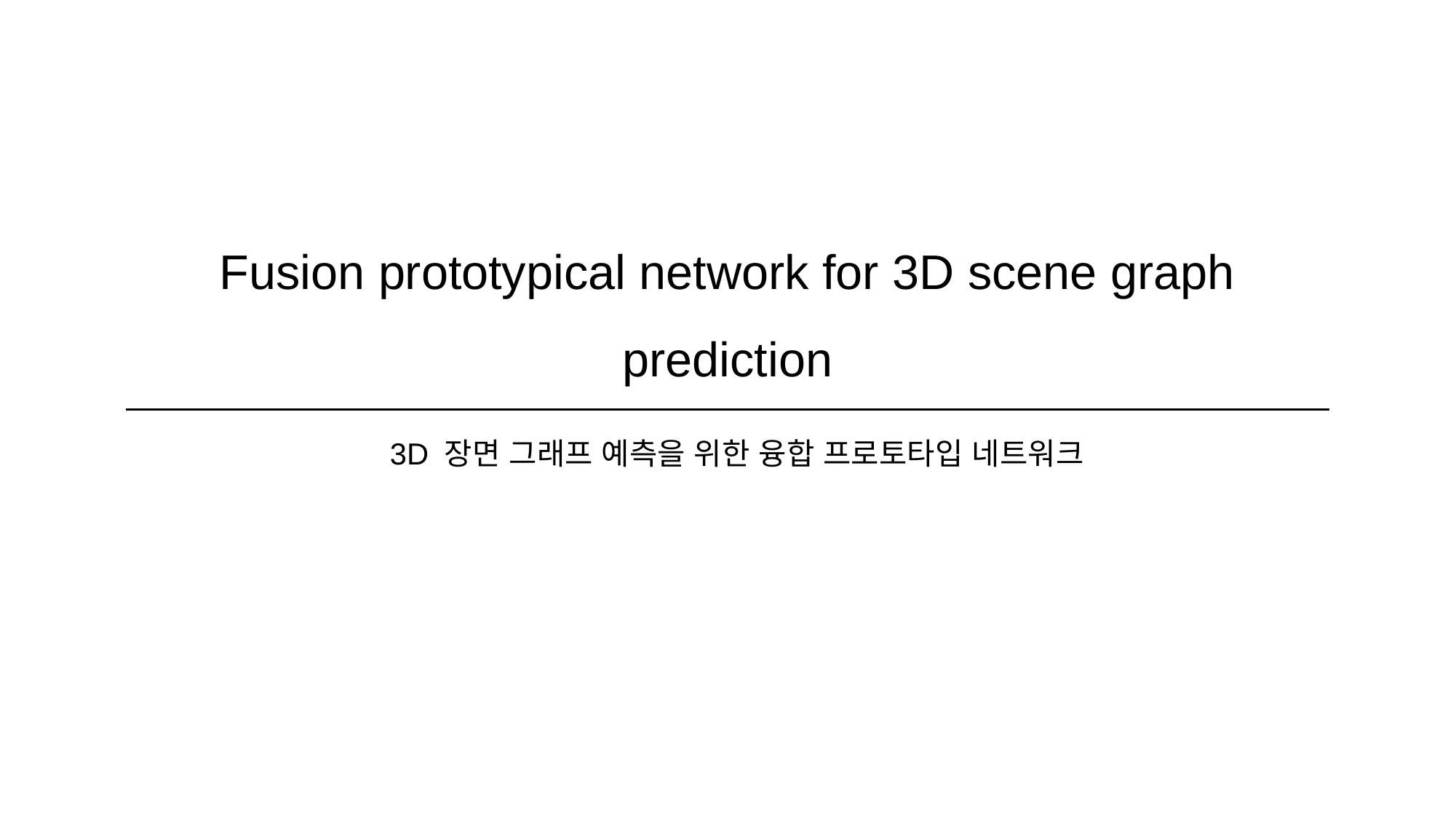

# Fusion prototypical network for 3D scene graph prediction
3D 장면 그래프 예측을 위한 융합 프로토타입 네트워크